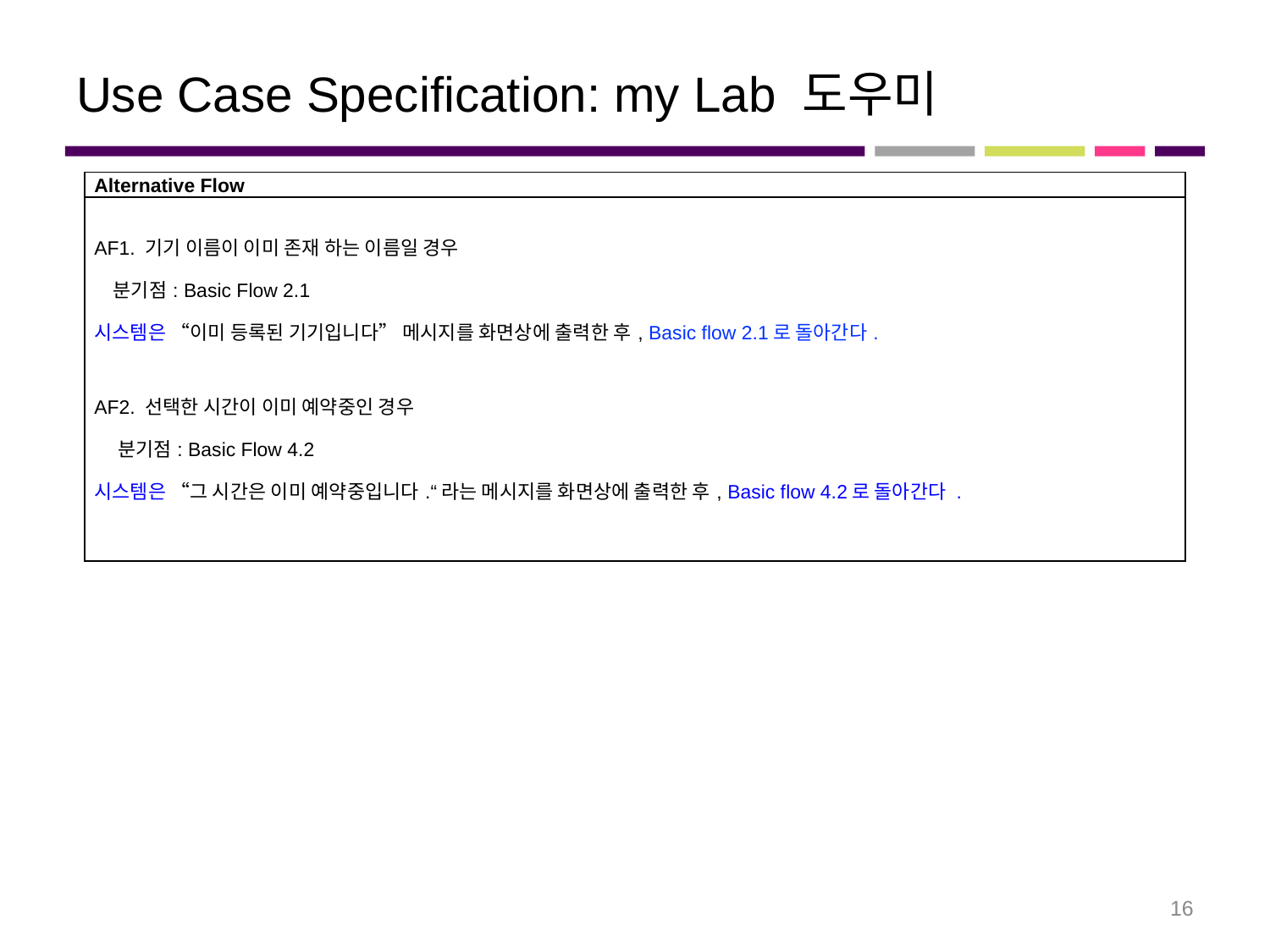

# Use Case Specification: my Lab 도우미
| Alternative Flow |
| --- |
| AF1. 기기 이름이 이미 존재 하는 이름일 경우 분기점: Basic Flow 2.1 시스템은 “이미 등록된 기기입니다” 메시지를 화면상에 출력한 후, Basic flow 2.1로 돌아간다. AF2. 선택한 시간이 이미 예약중인 경우 분기점: Basic Flow 4.2 시스템은 “그 시간은 이미 예약중입니다.“라는 메시지를 화면상에 출력한 후, Basic flow 4.2로 돌아간다 . |
16